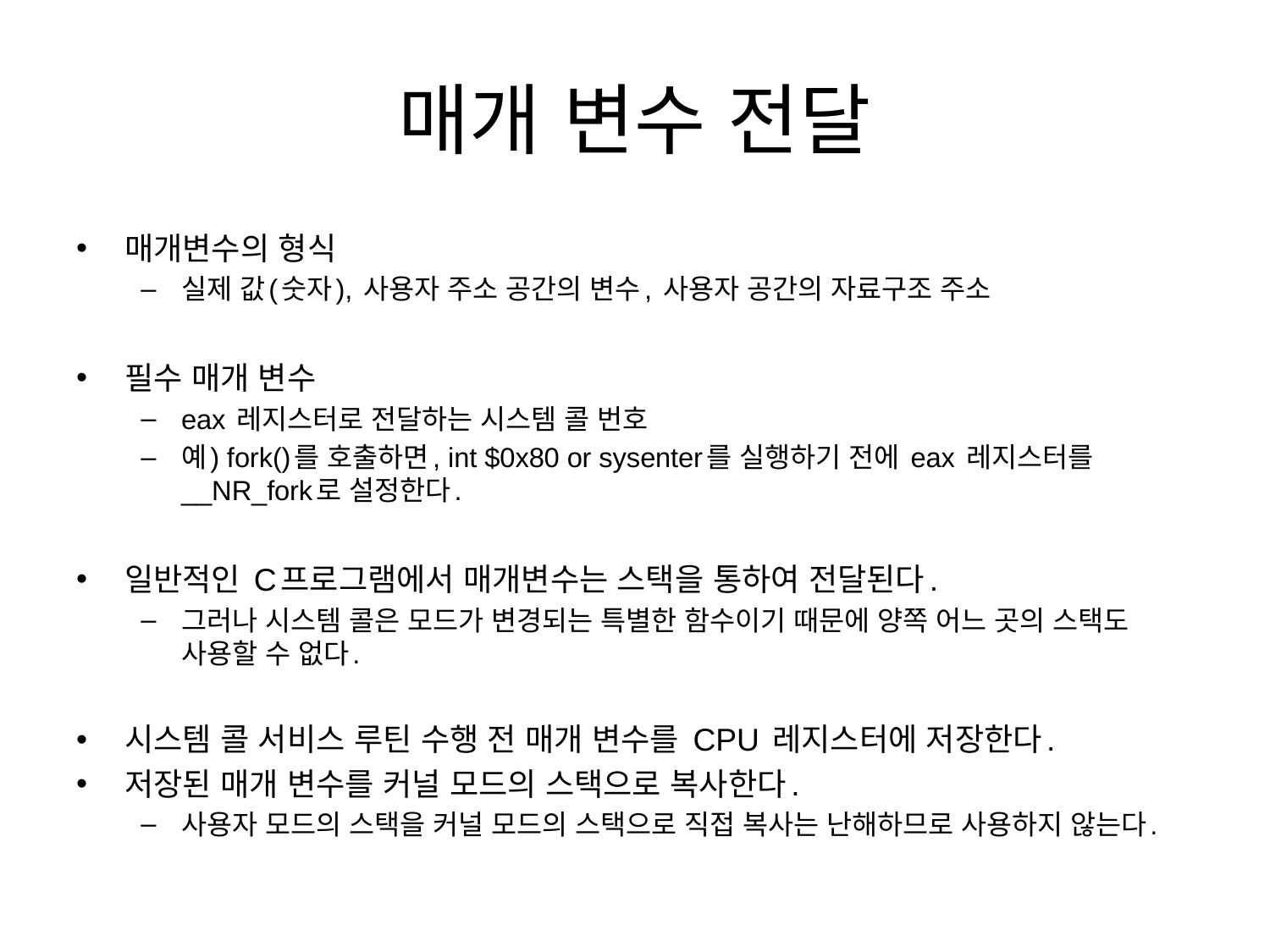

# 매개 변수 전달
매개변수의 형식
실제 값(숫자), 사용자 주소 공간의 변수, 사용자 공간의 자료구조 주소

필수 매개 변수
eax 레지스터로 전달하는 시스템 콜 번호
예) fork()를 호출하면, int $0x80 or sysenter를 실행하기 전에 eax 레지스터를 __NR_fork로 설정한다.

일반적인 C프로그램에서 매개변수는 스택을 통하여 전달된다.
그러나 시스템 콜은 모드가 변경되는 특별한 함수이기 때문에 양쪽 어느 곳의 스택도 사용할 수 없다.

시스템 콜 서비스 루틴 수행 전 매개 변수를 CPU 레지스터에 저장한다.
저장된 매개 변수를 커널 모드의 스택으로 복사한다.
사용자 모드의 스택을 커널 모드의 스택으로 직접 복사는 난해하므로 사용하지 않는다.